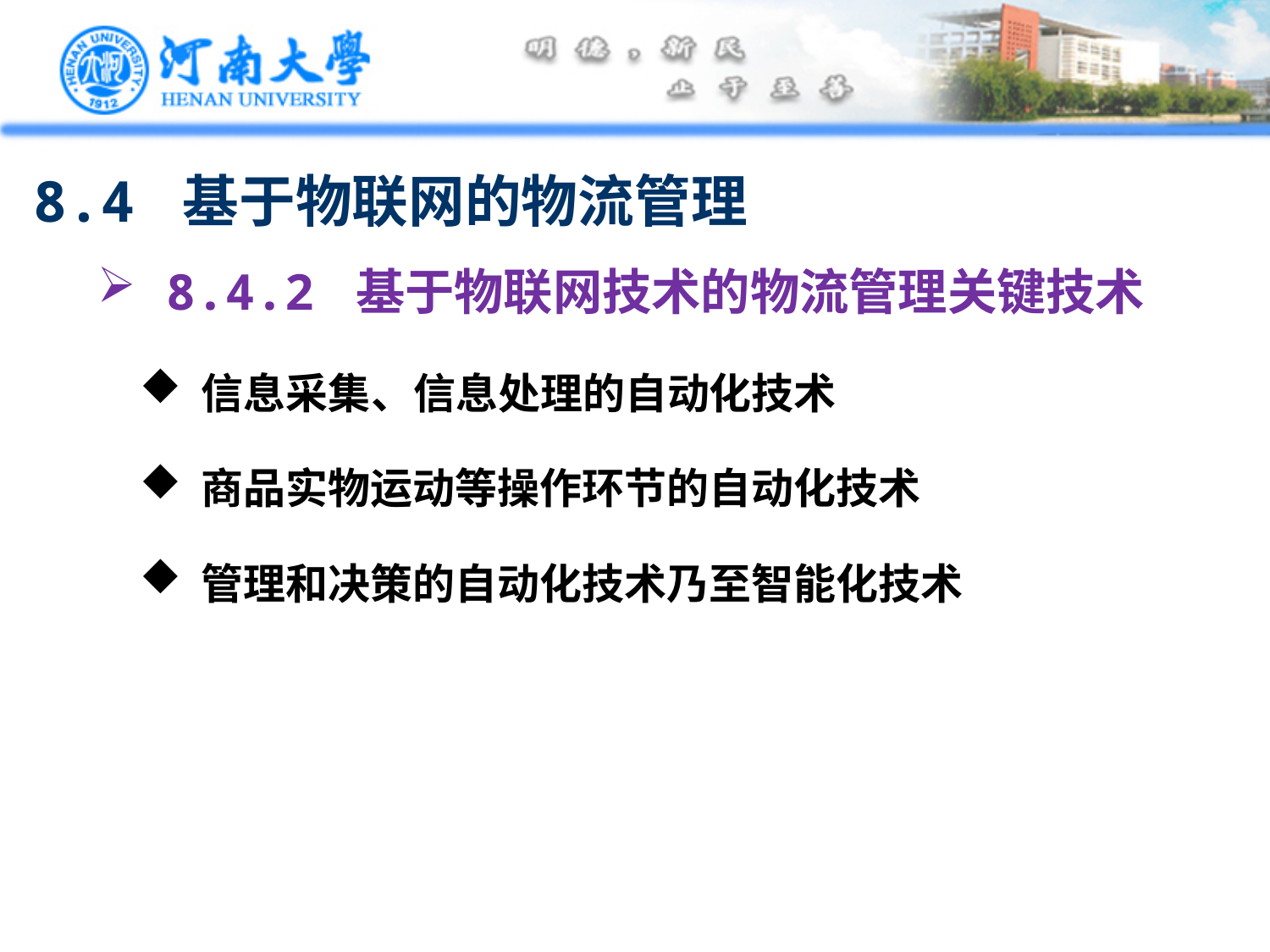

8.4 基于物联网的物流管理
 8.4.2 基于物联网技术的物流管理关键技术
 信息采集、信息处理的自动化技术
 商品实物运动等操作环节的自动化技术
 管理和决策的自动化技术乃至智能化技术